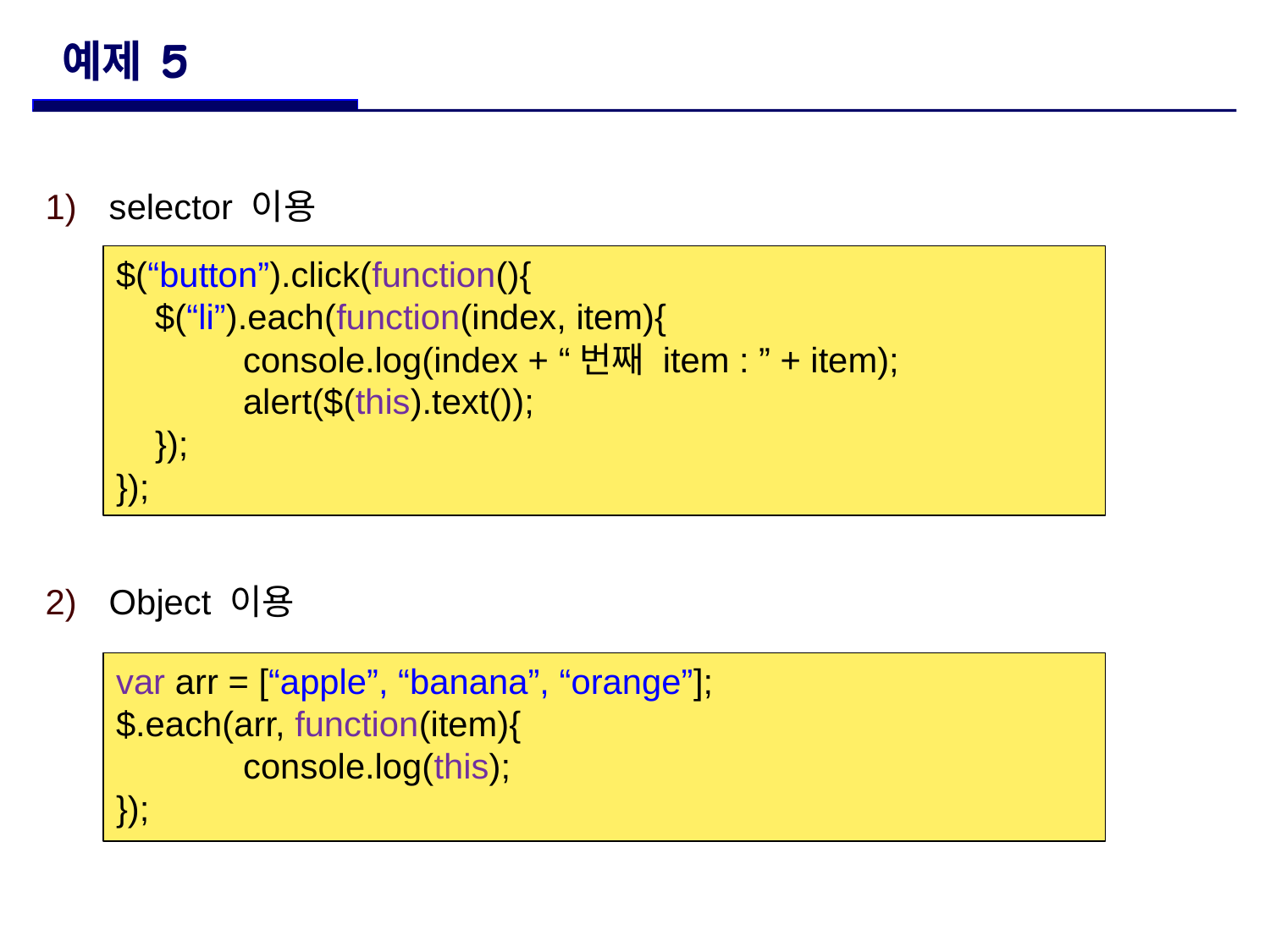

# 예제 5
selector 이용

Object 이용
$(“button”).click(function(){
    $(“li”).each(function(index, item){
	console.log(index + “번째 item : ” + item);
	alert($(this).text());
    });
});
var arr = [“apple”, “banana”, “orange”];
$.each(arr, function(item){
	console.log(this);
});